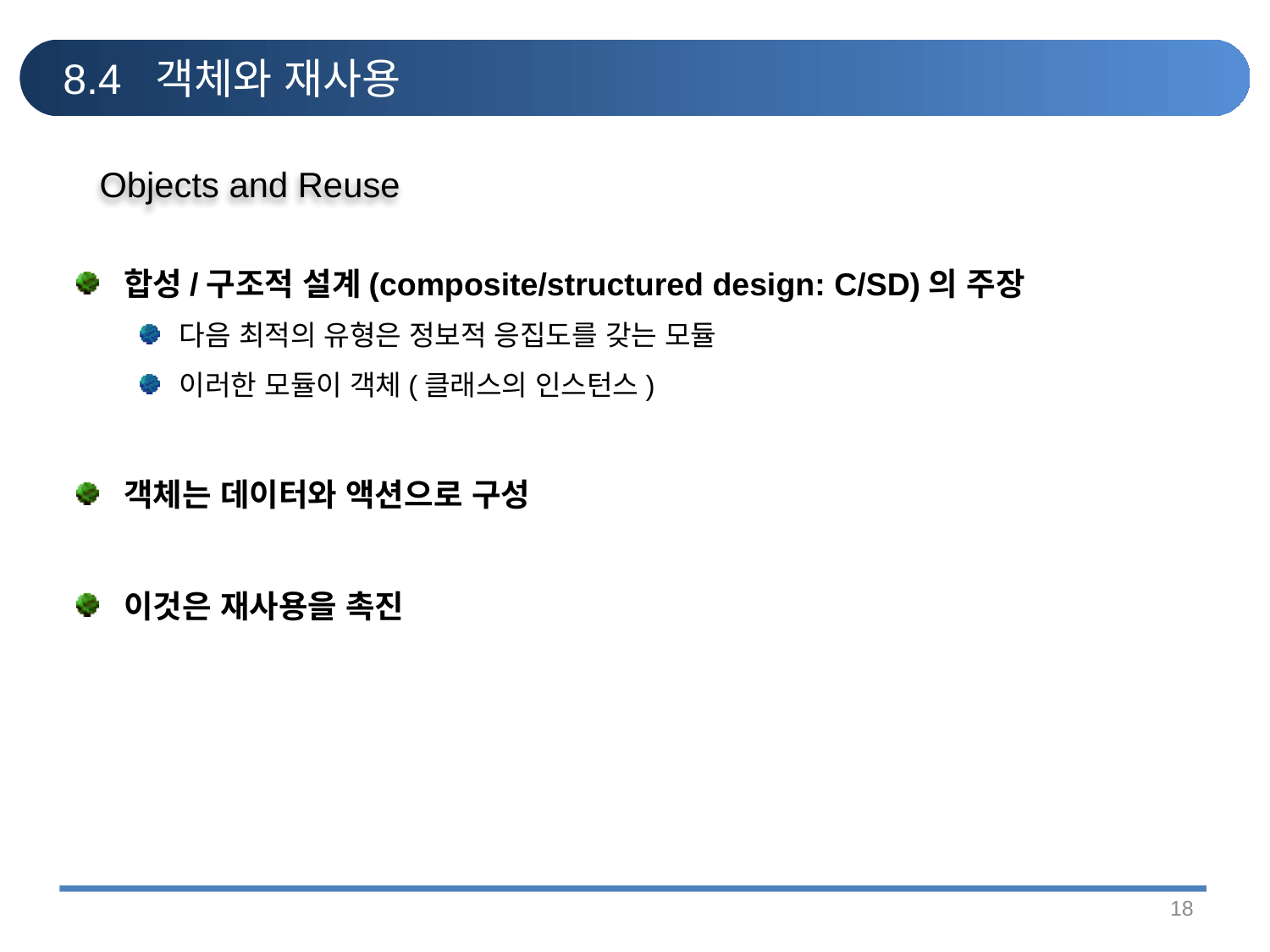

# 8.4  객체와 재사용
Objects and Reuse
합성/구조적 설계(composite/structured design: C/SD)의 주장
다음 최적의 유형은 정보적 응집도를 갖는 모듈
이러한 모듈이 객체(클래스의 인스턴스)

객체는 데이터와 액션으로 구성

이것은 재사용을 촉진

18